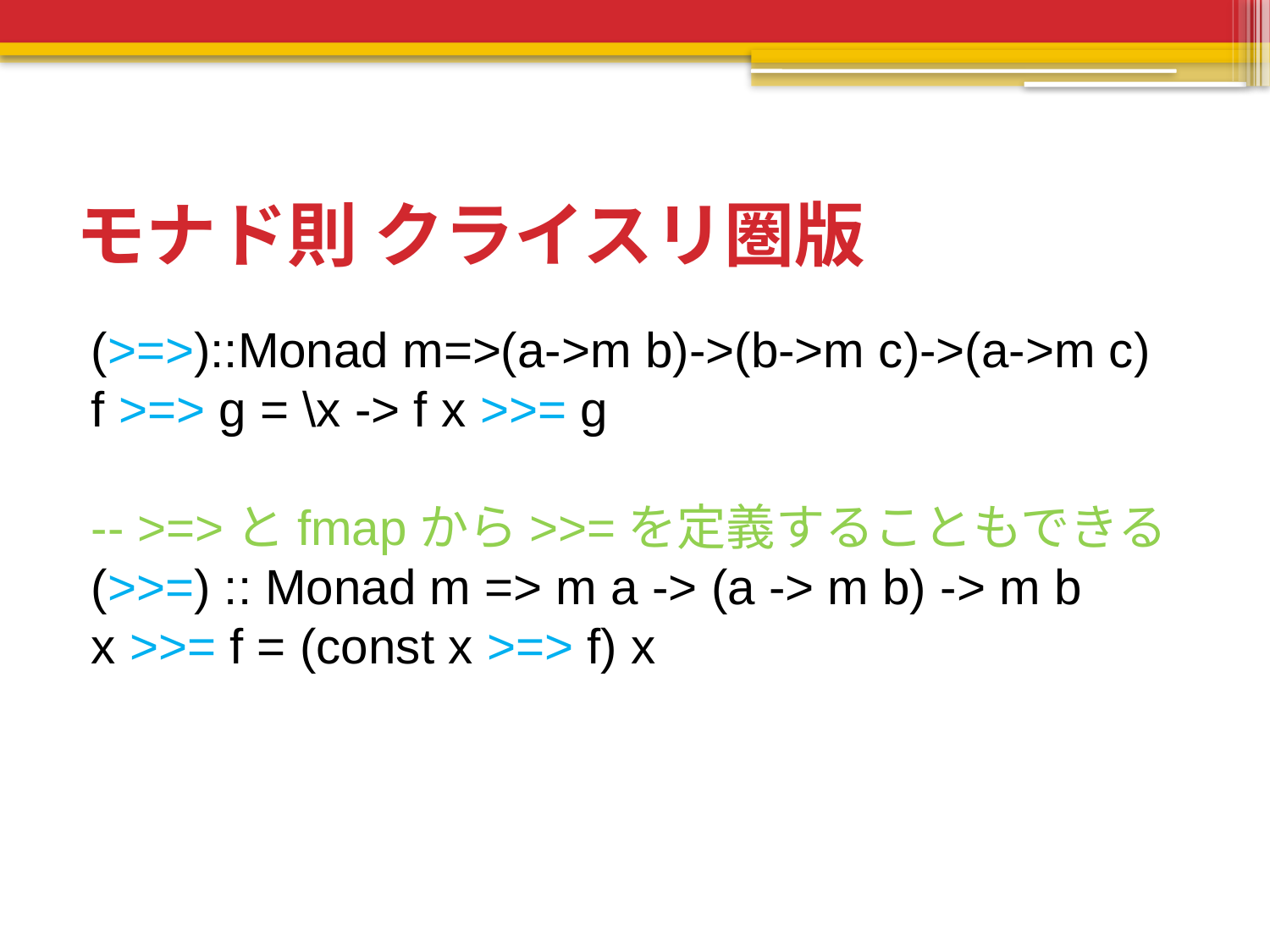

# モナド則 クライスリ圏版
(>=>)::Monad m=>(a->m b)->(b->m c)->(a->m c)
f >=> g = \x -> f x >>= g
-- >=>とfmapから>>=を定義することもできる
(>>=) :: Monad m => m a -> (a -> m b) -> m b
x >>= f = (const x >=> f) x